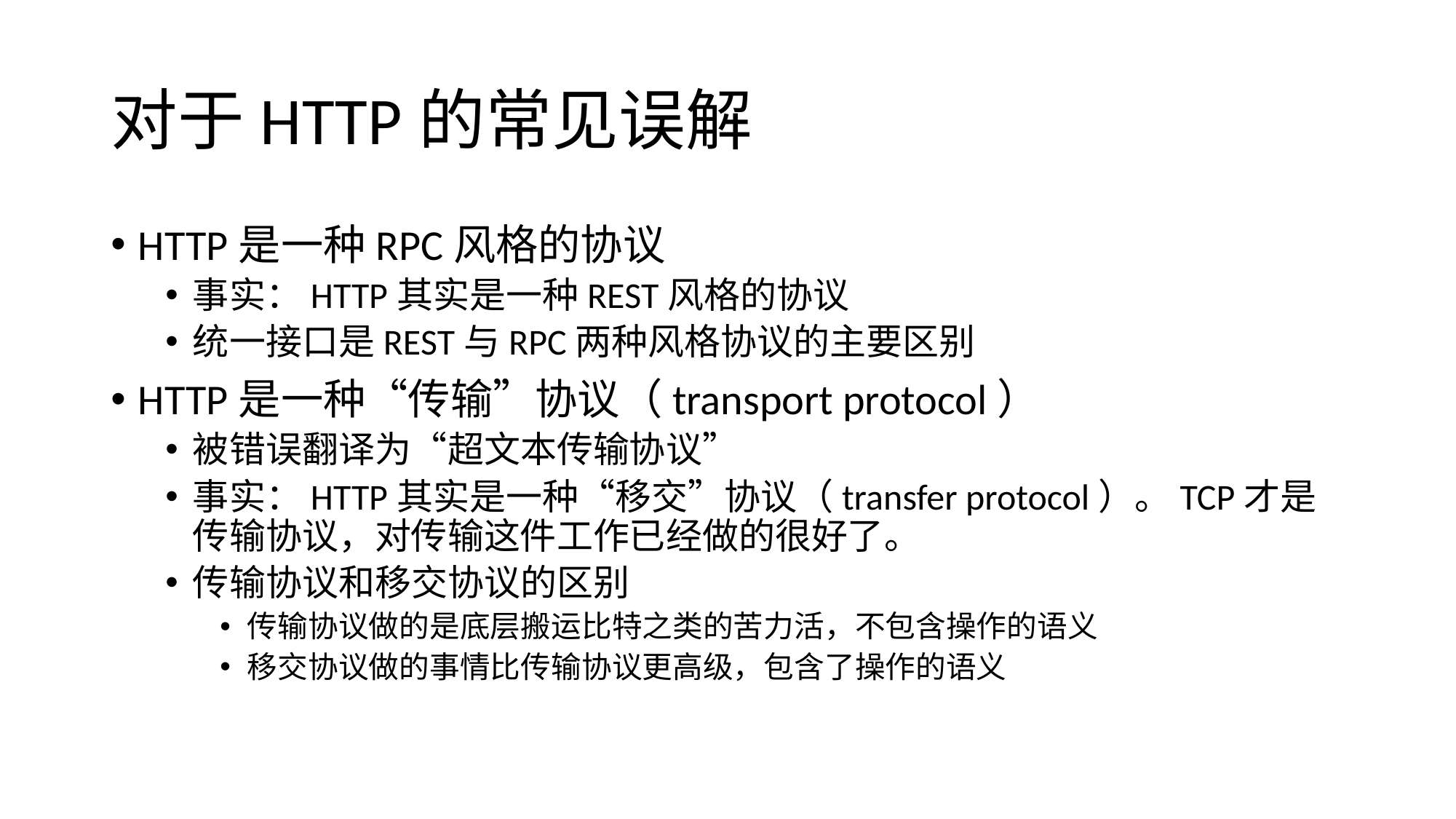

# 对于HTTP的常见误解
HTTP是一种RPC风格的协议
事实：HTTP其实是一种REST风格的协议
统一接口是REST与RPC两种风格协议的主要区别
HTTP是一种“传输”协议（transport protocol）
被错误翻译为“超文本传输协议”
事实：HTTP其实是一种“移交”协议（transfer protocol）。TCP才是传输协议，对传输这件工作已经做的很好了。
传输协议和移交协议的区别
传输协议做的是底层搬运比特之类的苦力活，不包含操作的语义
移交协议做的事情比传输协议更高级，包含了操作的语义